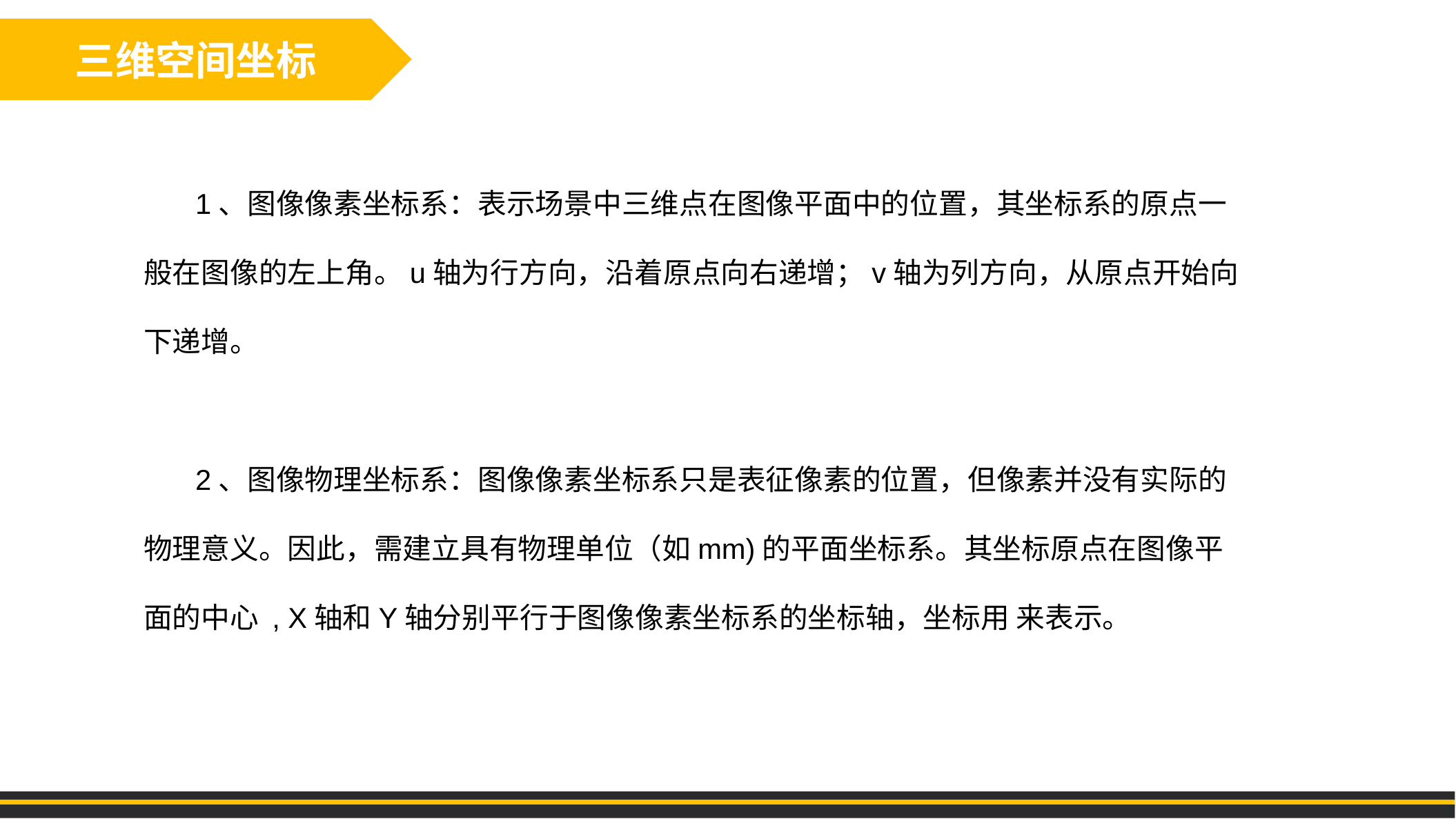

三维空间坐标
1、图像像素坐标系：表示场景中三维点在图像平面中的位置，其坐标系的原点一般在图像的左上角。u轴为行方向，沿着原点向右递增；v轴为列方向，从原点开始向下递增。

2、图像物理坐标系：图像像素坐标系只是表征像素的位置，但像素并没有实际的物理意义。因此，需建立具有物理单位（如mm)的平面坐标系。其坐标原点在图像平面的中心 , X轴和Y轴分别平行于图像像素坐标系的坐标轴，坐标用 来表示。